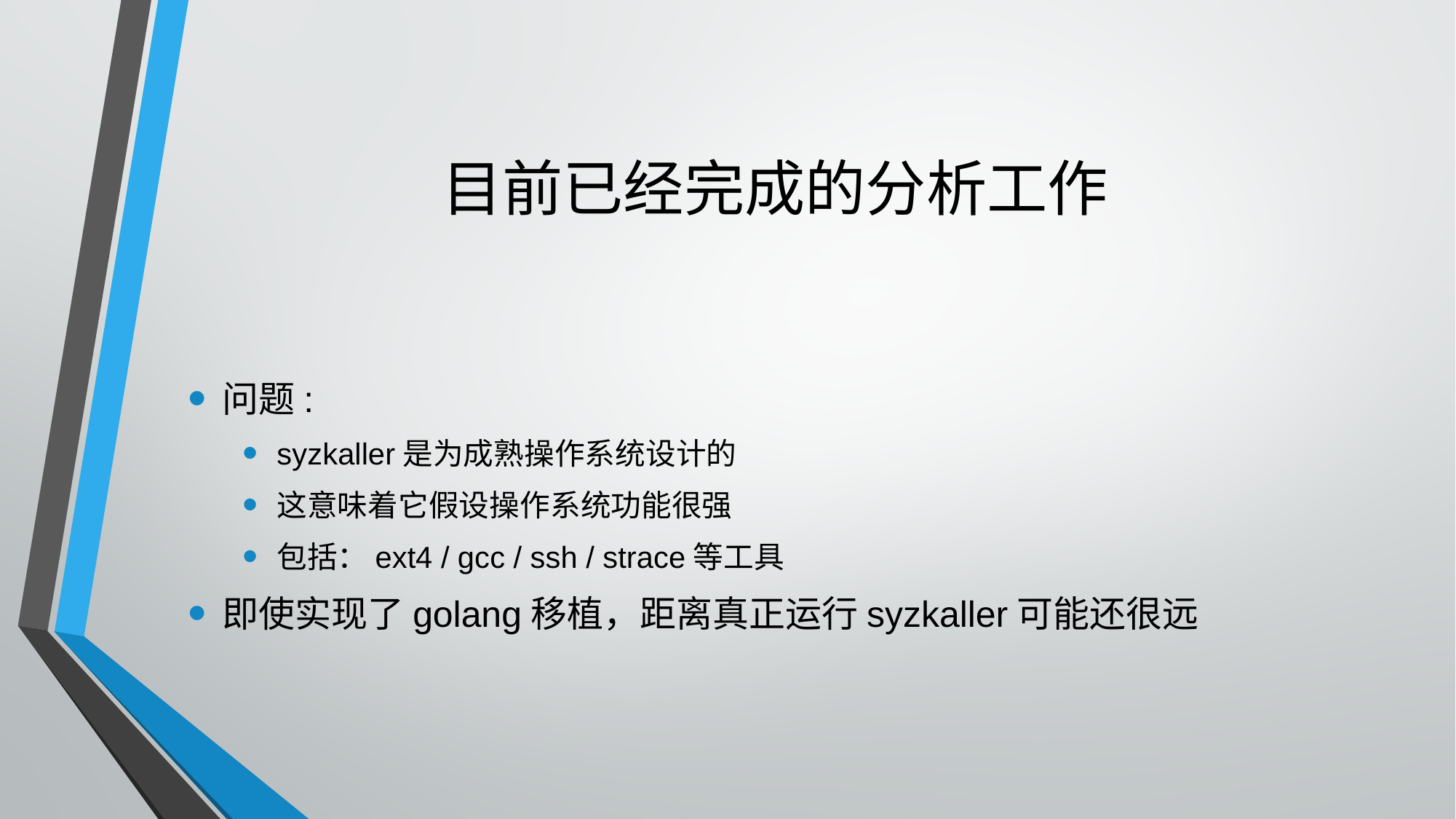

# 目前已经完成的分析工作
问题:
syzkaller是为成熟操作系统设计的
这意味着它假设操作系统功能很强
包括：ext4 / gcc / ssh / strace等工具
即使实现了golang移植，距离真正运行syzkaller可能还很远